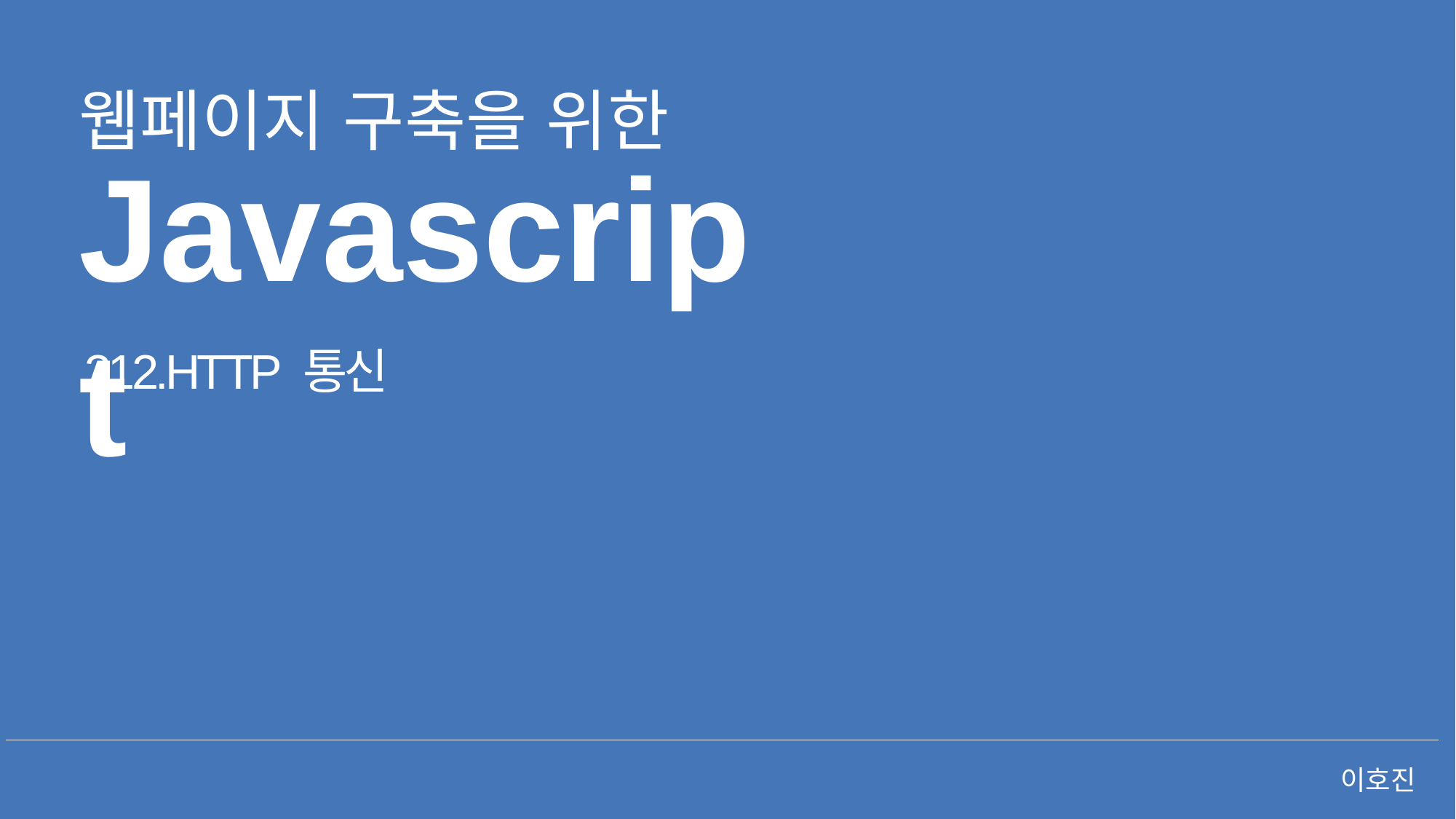

웹페이지 구축을 위한
Javascript
312.HTTP 통신
이호진